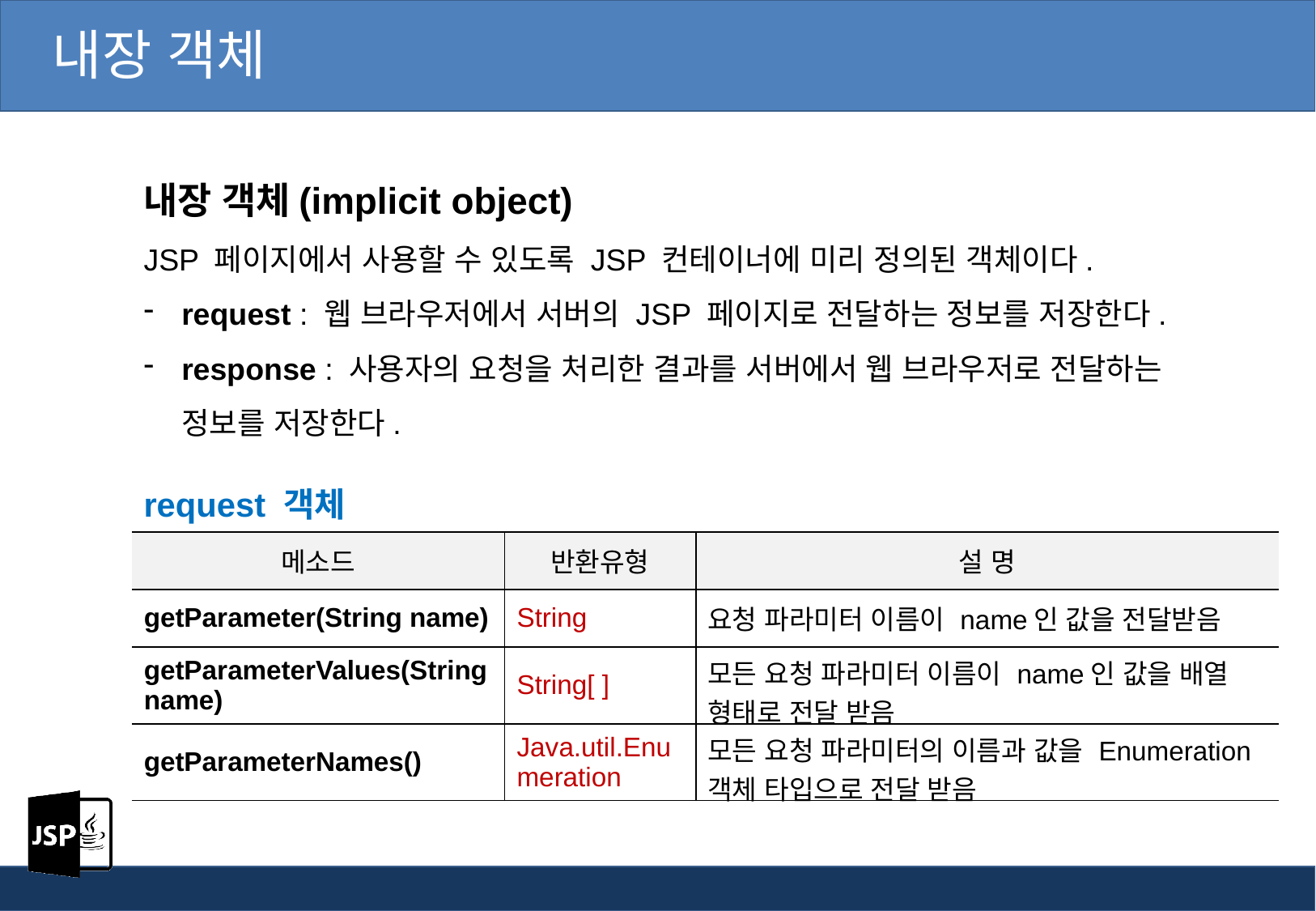

내장 객체
내장 객체(implicit object)
JSP 페이지에서 사용할 수 있도록 JSP 컨테이너에 미리 정의된 객체이다.
request : 웹 브라우저에서 서버의 JSP 페이지로 전달하는 정보를 저장한다.
response : 사용자의 요청을 처리한 결과를 서버에서 웹 브라우저로 전달하는 정보를 저장한다.
request 객체
| 메소드 | 반환유형 | 설 명 |
| --- | --- | --- |
| getParameter(String name) | String | 요청 파라미터 이름이 name인 값을 전달받음 |
| getParameterValues(String name) | String[ ] | 모든 요청 파라미터 이름이 name인 값을 배열 형태로 전달 받음 |
| getParameterNames() | Java.util.Enumeration | 모든 요청 파라미터의 이름과 값을 Enumeration 객체 타입으로 전달 받음 |